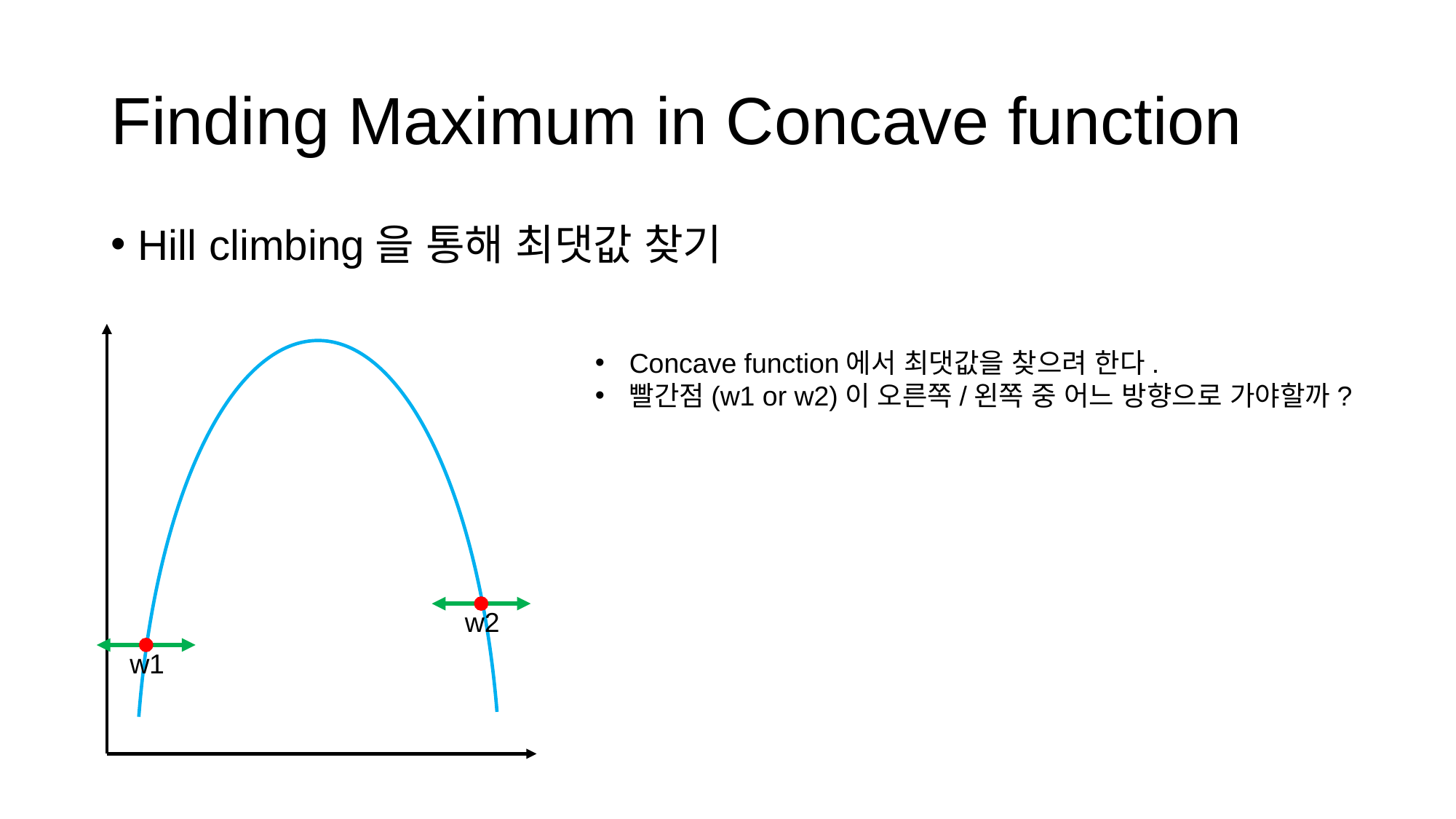

# Finding Maximum in Concave function
Hill climbing을 통해 최댓값 찾기

Concave function에서 최댓값을 찾으려 한다.
빨간점(w1 or w2)이 오른쪽/왼쪽 중 어느 방향으로 가야할까?

w2

w1